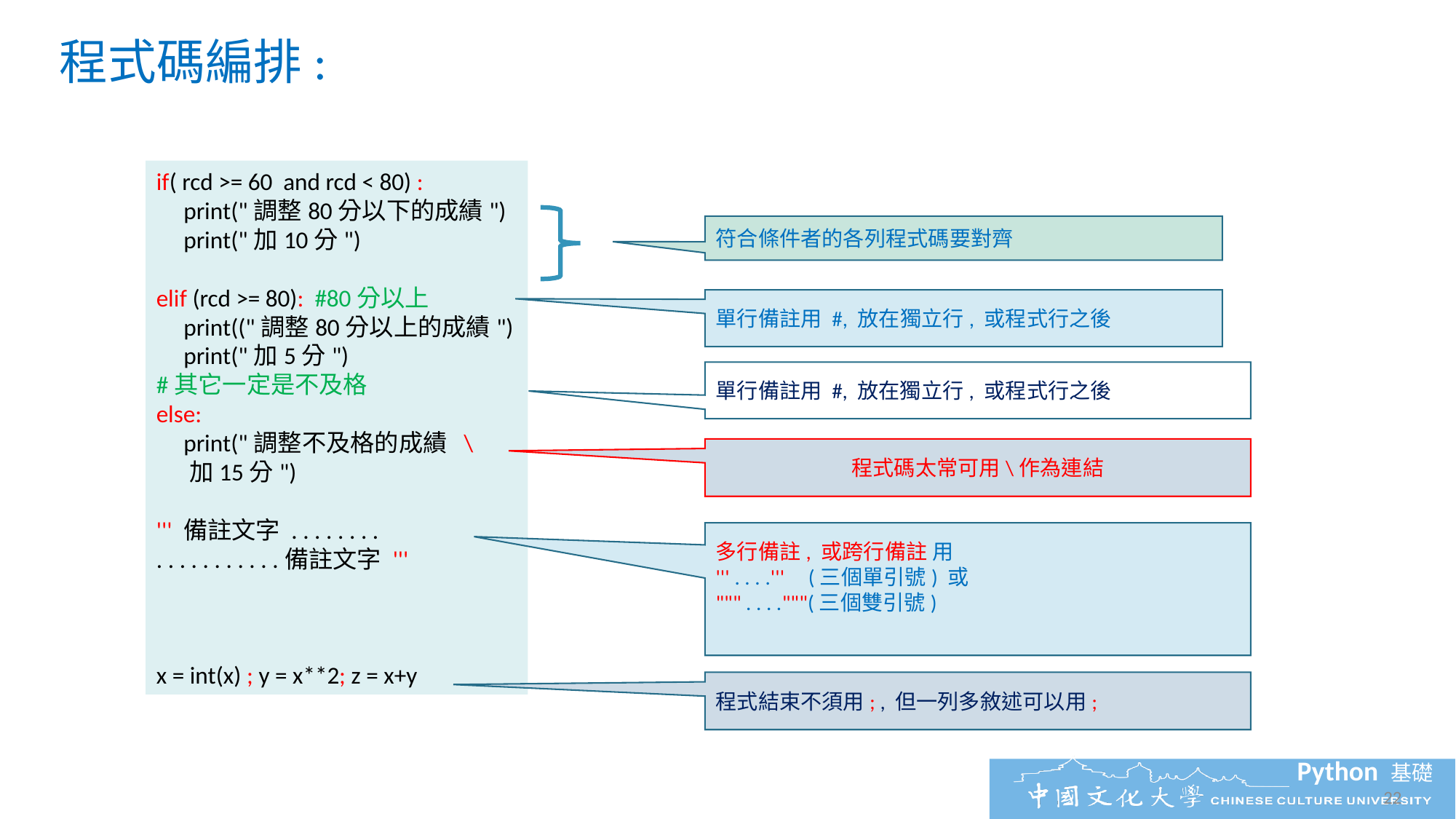

程式碼編排:
if( rcd >= 60  and rcd < 80) :
     print("調整80分以下的成績")
     print("加10分")

elif (rcd >= 80):  #80分以上
     print(("調整80分以上的成績")
     print("加5分")
#其它一定是不及格
else:
     print("調整不及格的成績  \
     加15分")

''' 備註文字 . . . . . . . .
. . . . . . . . . . .備註文字 '''

x = int(x) ; y = x**2; z = x+y

符合條件者的各列程式碼要對齊
單行備註用 #, 放在獨立行, 或程式行之後
單行備註用 #, 放在獨立行, 或程式行之後
程式碼太常可用\作為連結
多行備註, 或跨行備註 用
''' . . . .'''     (三個單引號) 或
""" . . . ."""(三個雙引號)

程式結束不須用; , 但一列多敘述可以用;
22